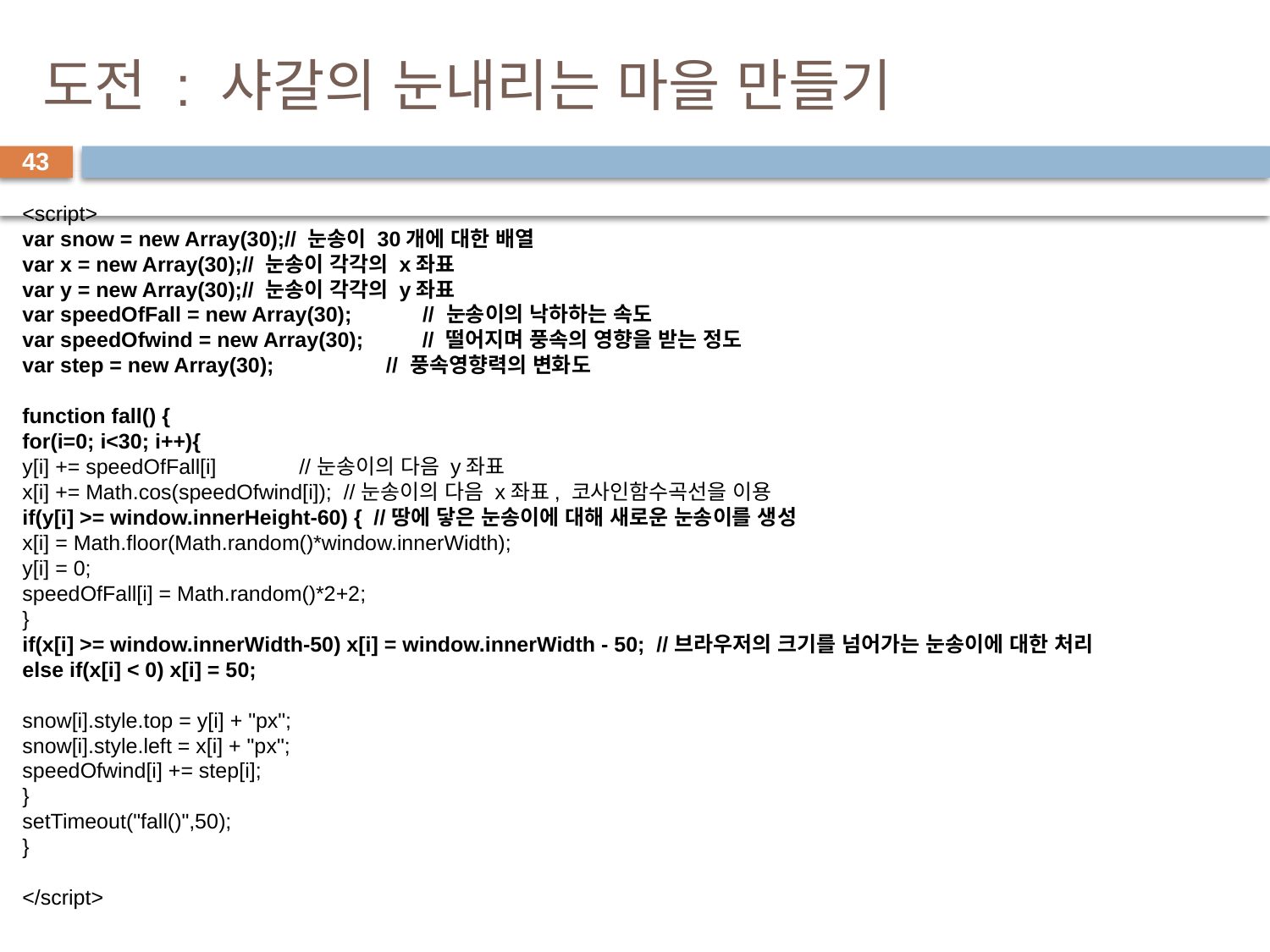

# 도전 : 샤갈의 눈내리는 마을 만들기
43
<script>
var snow = new Array(30);// 눈송이 30개에 대한 배열
var x = new Array(30);// 눈송이 각각의 x좌표
var y = new Array(30);// 눈송이 각각의 y좌표
var speedOfFall = new Array(30);            // 눈송이의 낙하하는 속도
var speedOfwind = new Array(30);          // 떨어지며 풍속의 영향을 받는 정도
var step = new Array(30);                   // 풍속영향력의 변화도

function fall() {
for(i=0; i<30; i++){
y[i] += speedOfFall[i]              //눈송이의 다음 y좌표
x[i] += Math.cos(speedOfwind[i]);  //눈송이의 다음 x좌표, 코사인함수곡선을 이용
if(y[i] >= window.innerHeight-60) {  //땅에 닿은 눈송이에 대해 새로운 눈송이를 생성
x[i] = Math.floor(Math.random()*window.innerWidth);
y[i] = 0;
speedOfFall[i] = Math.random()*2+2;
}
if(x[i] >= window.innerWidth-50) x[i] = window.innerWidth - 50;  //브라우저의 크기를 넘어가는 눈송이에 대한 처리
else if(x[i] < 0) x[i] = 50;

snow[i].style.top = y[i] + "px";
snow[i].style.left = x[i] + "px";
speedOfwind[i] += step[i];
}
setTimeout("fall()",50);
}

</script>